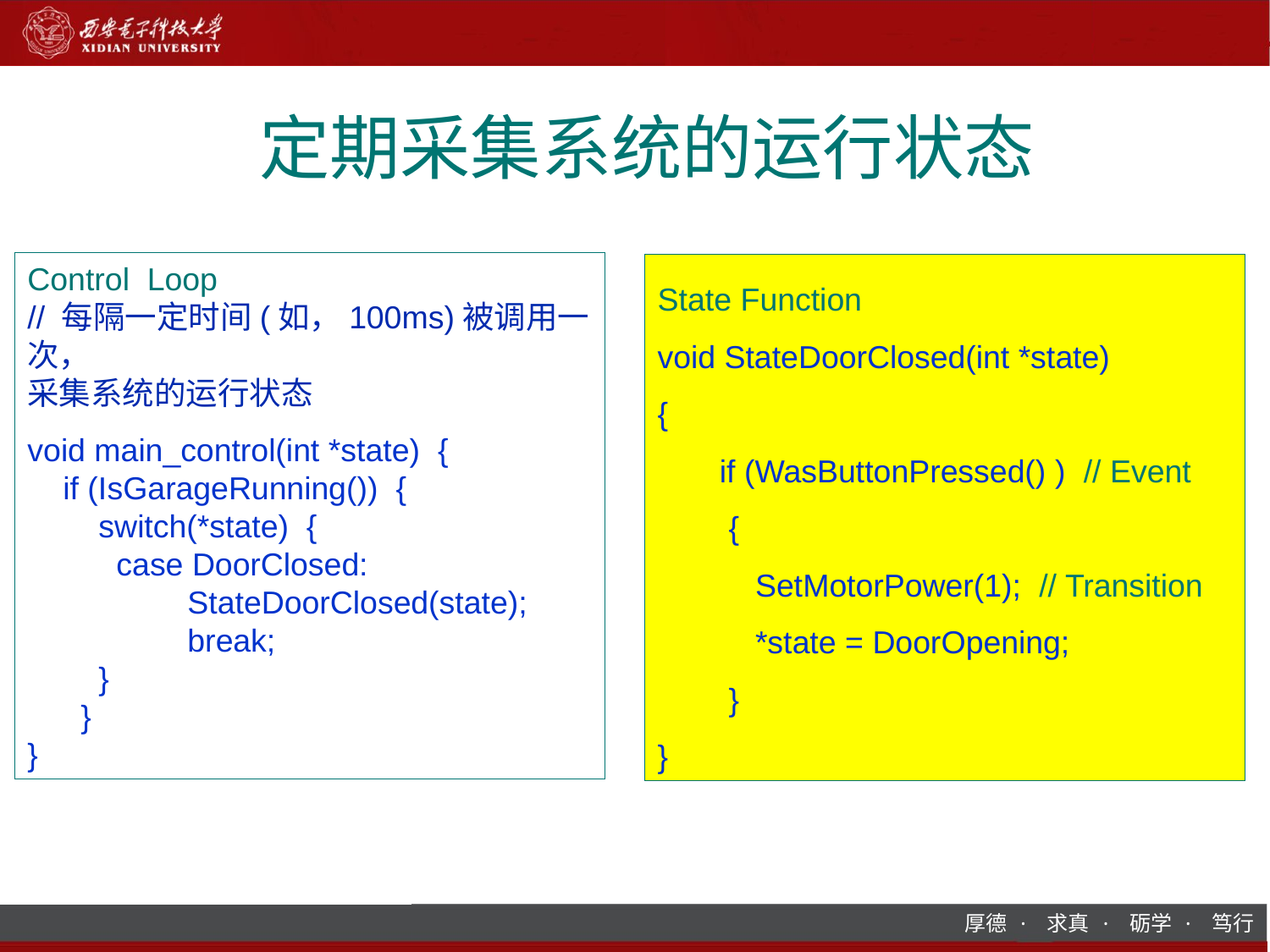

# 定期采集系统的运行状态
Control  Loop
// 每隔一定时间(如，100ms)被调用一次，
采集系统的运行状态
void main_control(int *state)  {
    if (IsGarageRunning())  {
        switch(*state)  {
          case DoorClosed:
                  StateDoorClosed(state);
                  break;
        }
      }
}
State Function
void StateDoorClosed(int *state)
{
       if (WasButtonPressed() )  // Event
        {
           SetMotorPower(1);  // Transition
           *state = DoorOpening;
        }
}